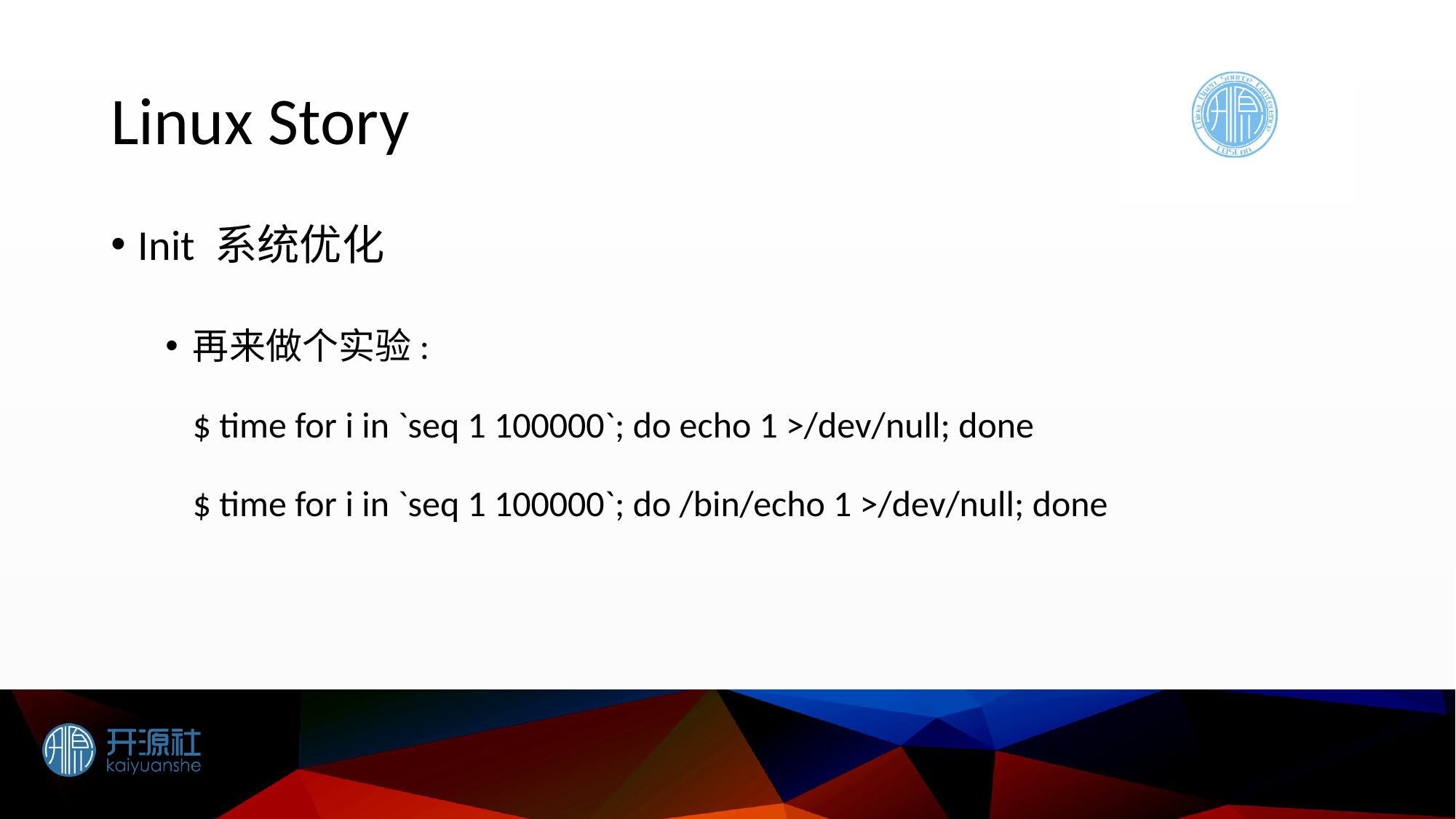

# Linux Story
Init 系统优化
再来做个实验:
$ time for i in `seq 1 100000`; do echo 1 >/dev/null; done
$ time for i in `seq 1 100000`; do /bin/echo 1 >/dev/null; done